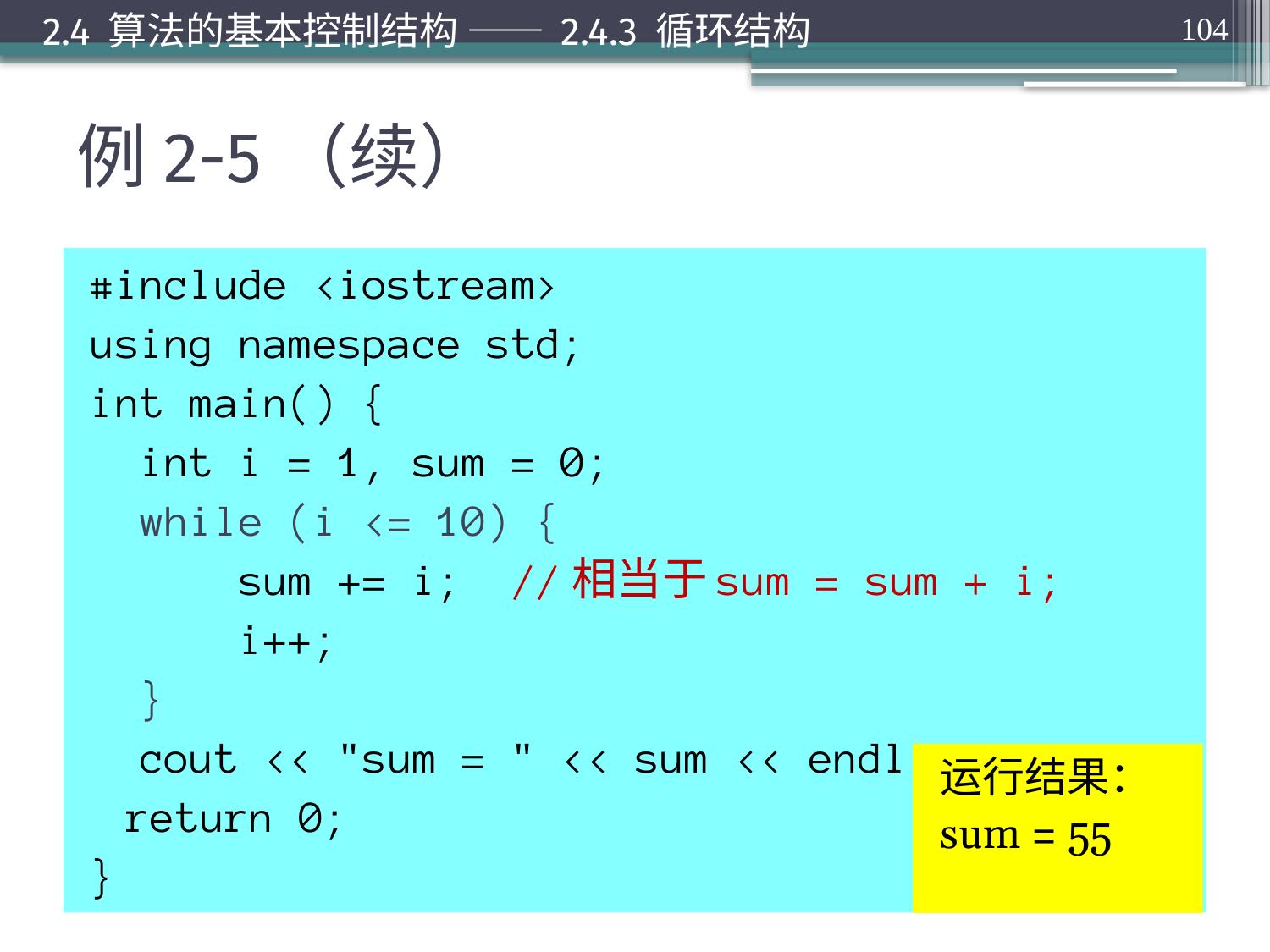

2.4 算法的基本控制结构 —— 2.4.3 循环结构
104
# 例2-5（续）
#include <iostream>
using namespace std;
int main() {
  int i = 1, sum = 0;
  while (i <= 10) {
      sum += i;  //相当于sum = sum + i;
      i++;
  }
  cout << "sum = " << sum << endl;
	return 0;
}
运行结果：
sum = 55